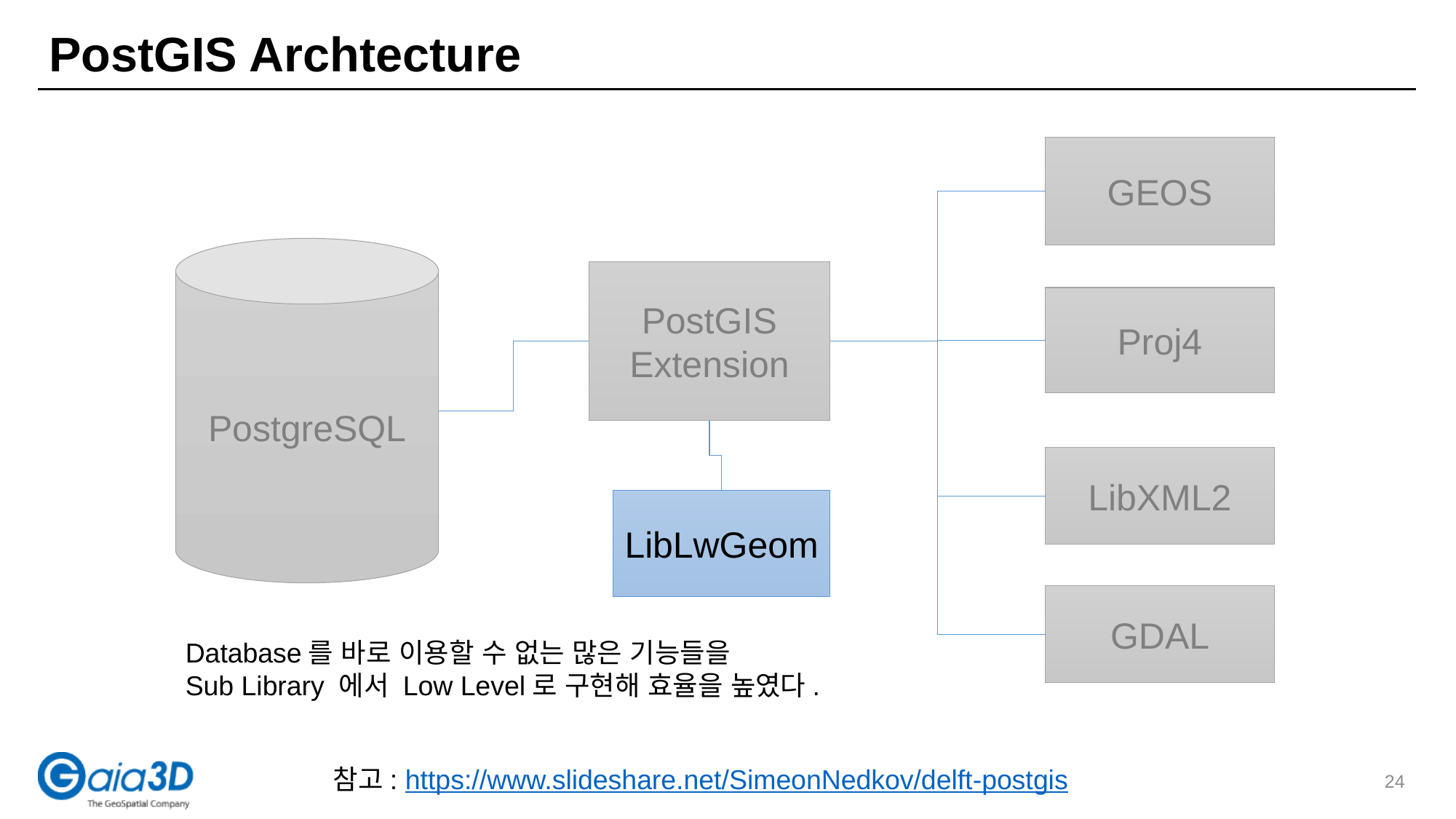

# PostGIS Archtecture

GEOS
PostgreSQL
PostGIS
Extension
Proj4
LibXML2
LibLwGeom
GDAL
Database를 바로 이용할 수 없는 많은 기능들을
Sub Library 에서 Low Level로 구현해 효율을 높였다.
참고: https://www.slideshare.net/SimeonNedkov/delft-postgis
24